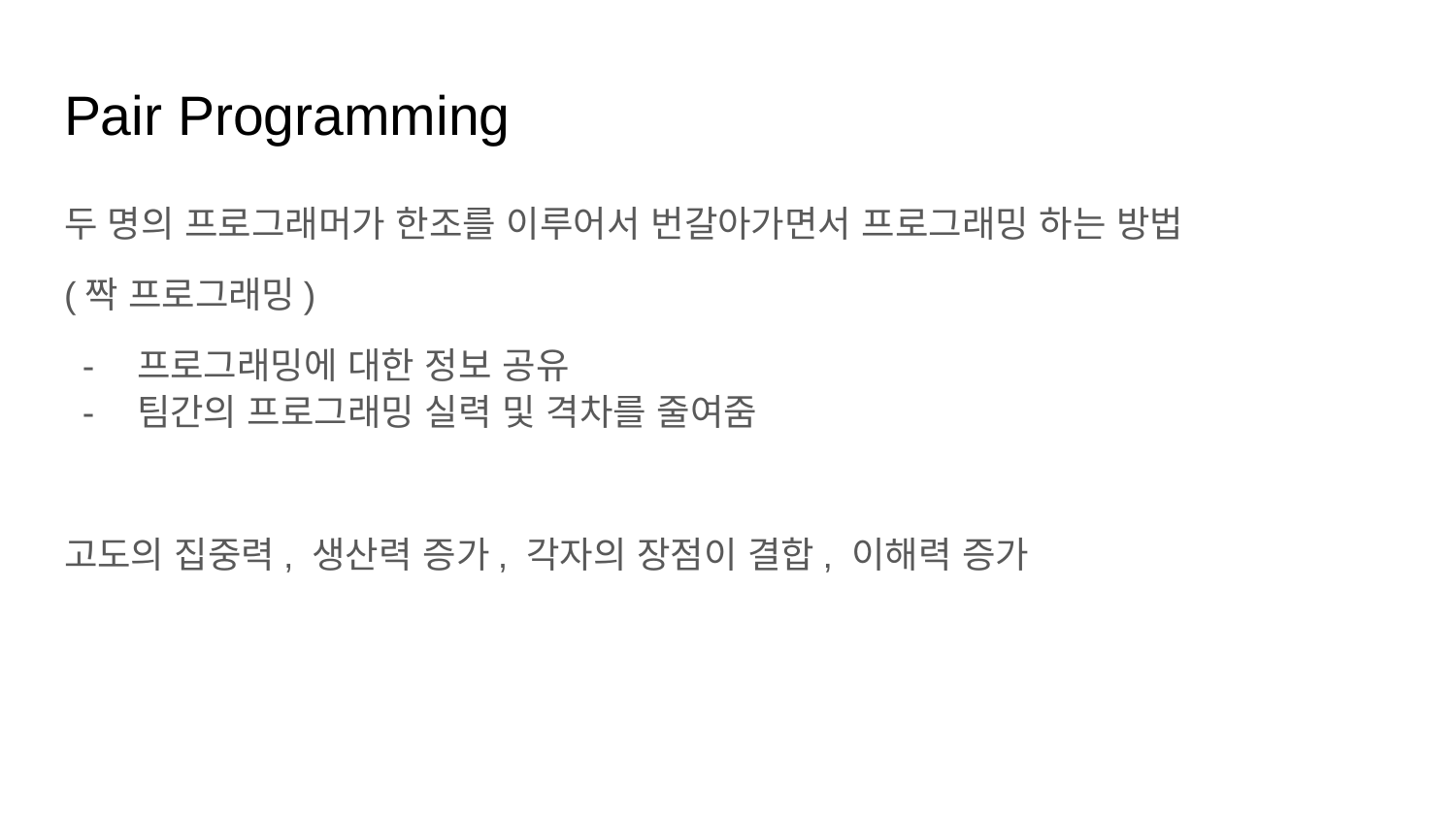

# Pair Programming
두 명의 프로그래머가 한조를 이루어서 번갈아가면서 프로그래밍 하는 방법
(짝 프로그래밍)
프로그래밍에 대한 정보 공유
팀간의 프로그래밍 실력 및 격차를 줄여줌

고도의 집중력, 생산력 증가, 각자의 장점이 결합, 이해력 증가